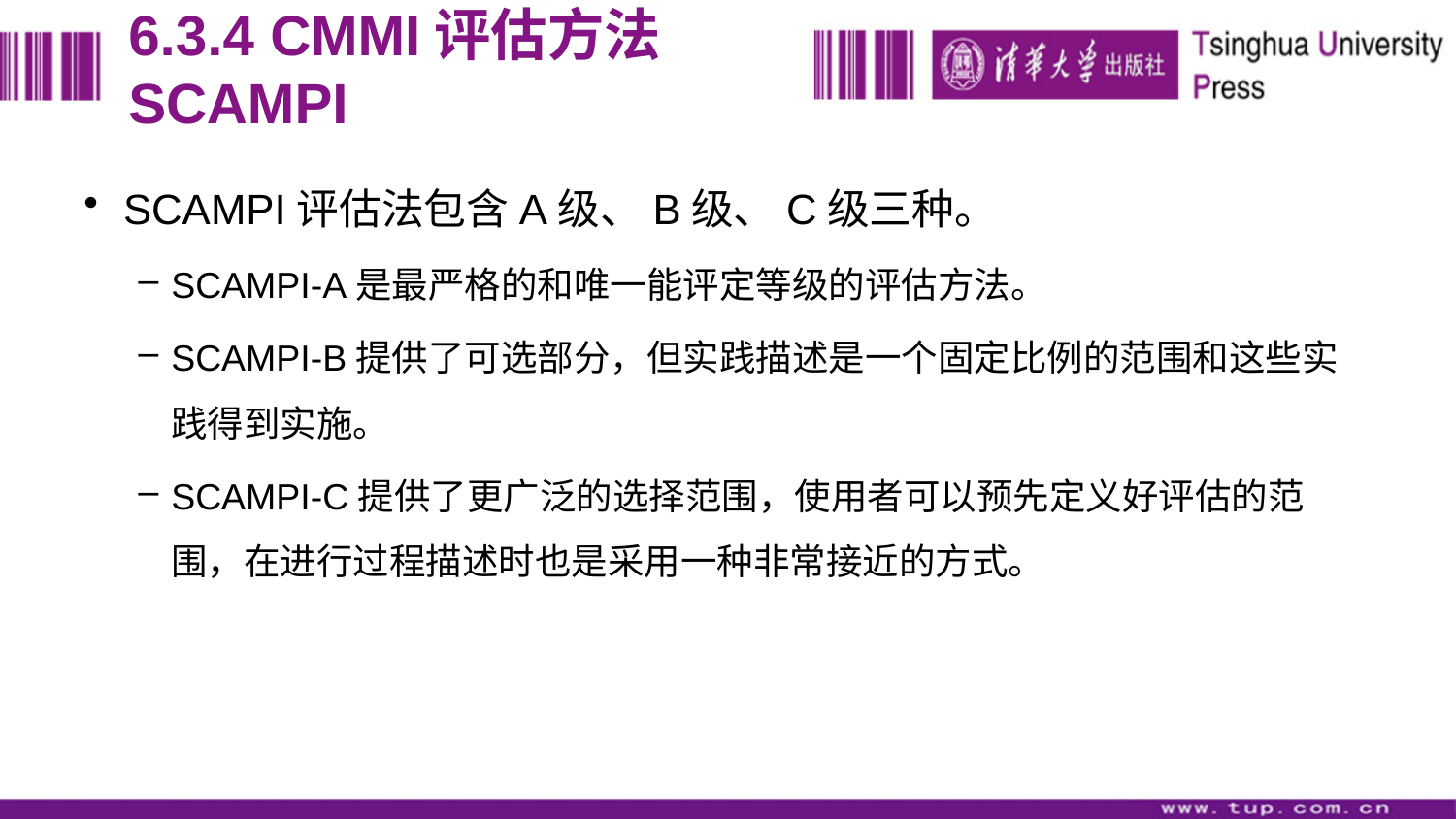

# 6.3.4 CMMI评估方法SCAMPI
SCAMPI评估法包含A级、B级、C级三种。
SCAMPI-A是最严格的和唯一能评定等级的评估方法。
SCAMPI-B提供了可选部分，但实践描述是一个固定比例的范围和这些实践得到实施。
SCAMPI-C提供了更广泛的选择范围，使用者可以预先定义好评估的范围，在进行过程描述时也是采用一种非常接近的方式。